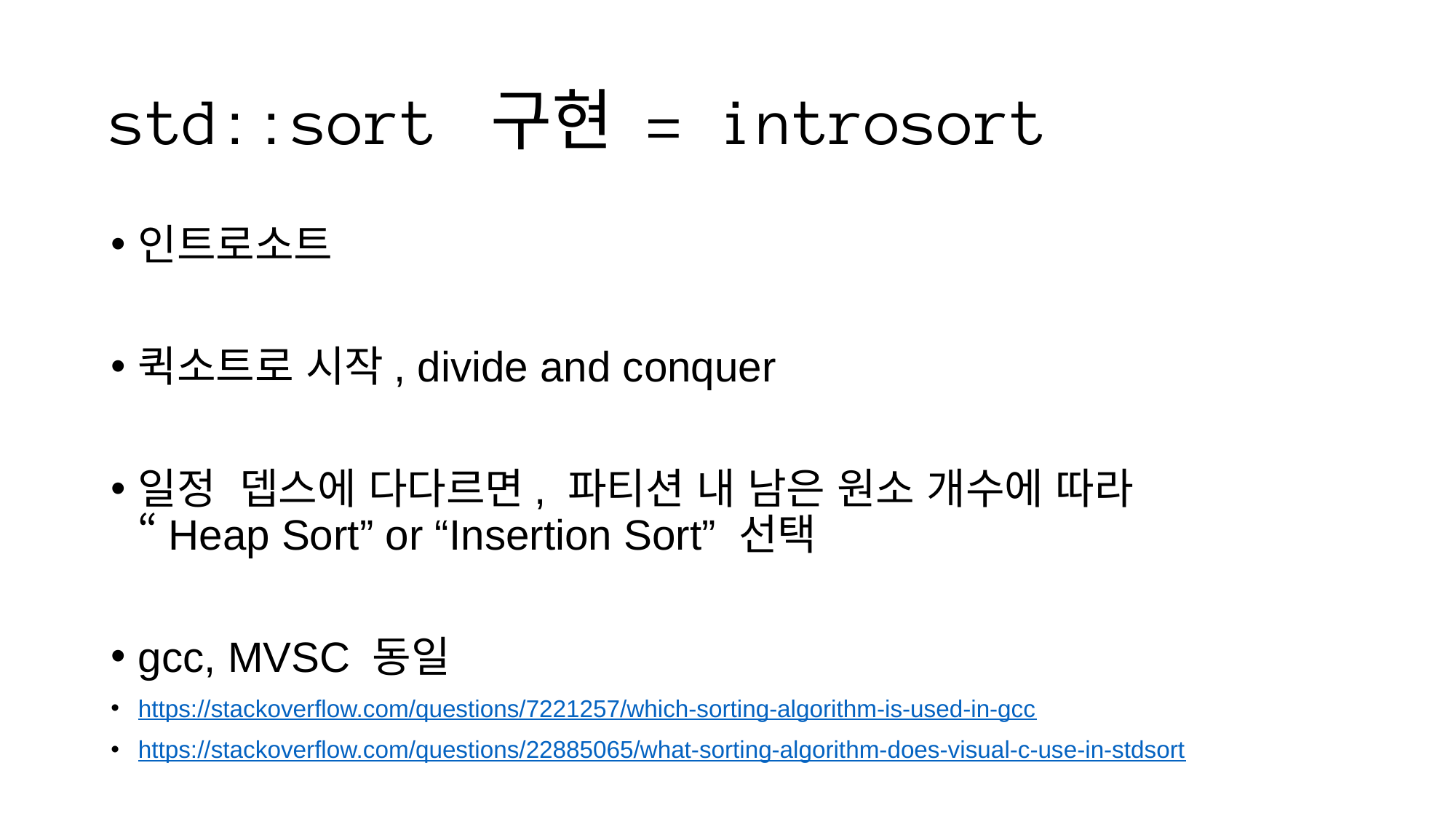

# std::sort 구현 = introsort
인트로소트

퀵소트로 시작, divide and conquer

일정  뎁스에 다다르면, 파티션 내 남은 원소 개수에 따라
“Heap Sort” or “Insertion Sort” 선택

gcc, MVSC 동일
https://stackoverflow.com/questions/7221257/which-sorting-algorithm-is-used-in-gcc
https://stackoverflow.com/questions/22885065/what-sorting-algorithm-does-visual-c-use-in-stdsort